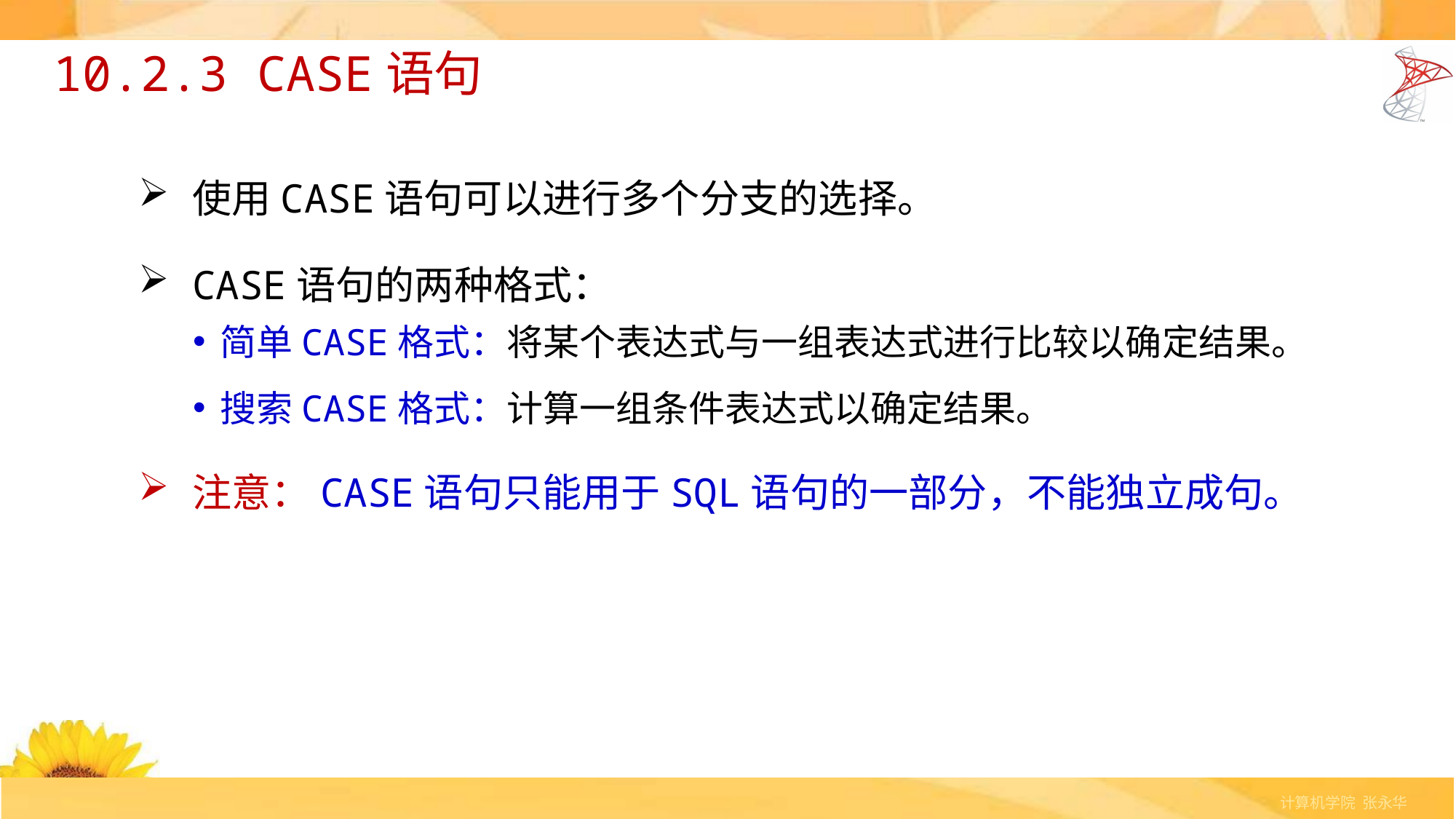

# 10.2.3 CASE语句
使用CASE语句可以进行多个分支的选择。
CASE语句的两种格式：
简单CASE格式：将某个表达式与一组表达式进行比较以确定结果。
搜索CASE格式：计算一组条件表达式以确定结果。
注意：CASE语句只能用于SQL语句的一部分，不能独立成句。